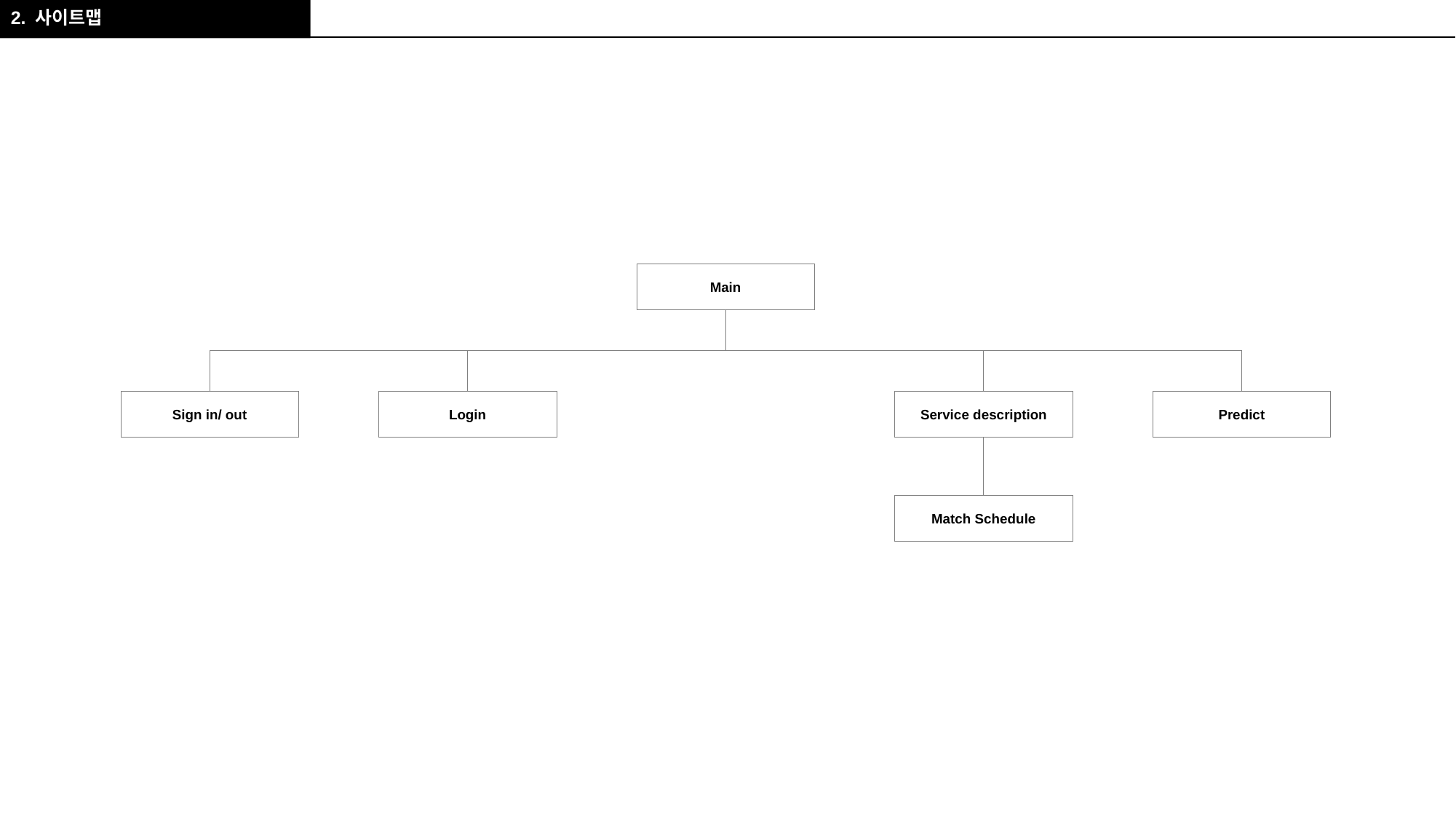

2. 사이트맵
Main
Predict
Sign in/ out
Login
Service description
Match Schedule